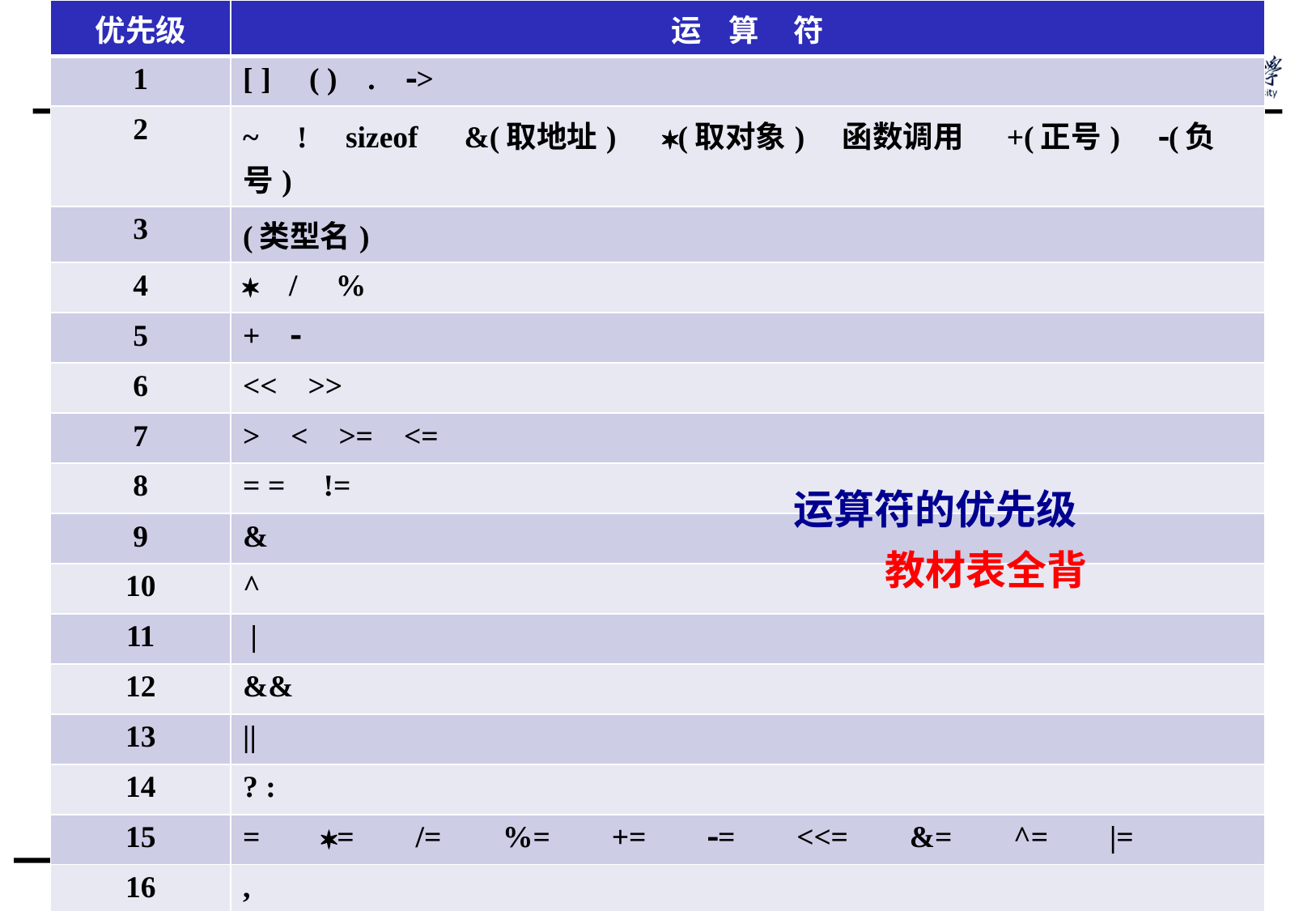

| 优先级 | 运 算 符 |
| --- | --- |
| 1 | [ ] ( ) . −> |
| 2 | ~ ! sizeof &(取地址) ∗(取对象) 函数调用 +(正号) −(负号) |
| 3 | (类型名) |
| 4 | ∗ / % |
| 5 | + − |
| 6 | << >> |
| 7 | > < >= <= |
| 8 | = = != |
| 9 | & |
| 10 | ^ |
| 11 | | |
| 12 | && |
| 13 | || |
| 14 | ? : |
| 15 | = ∗= /= %= += −= <<= &= ^= |= |
| 16 | , |
运算符的优先级
         教材表全背